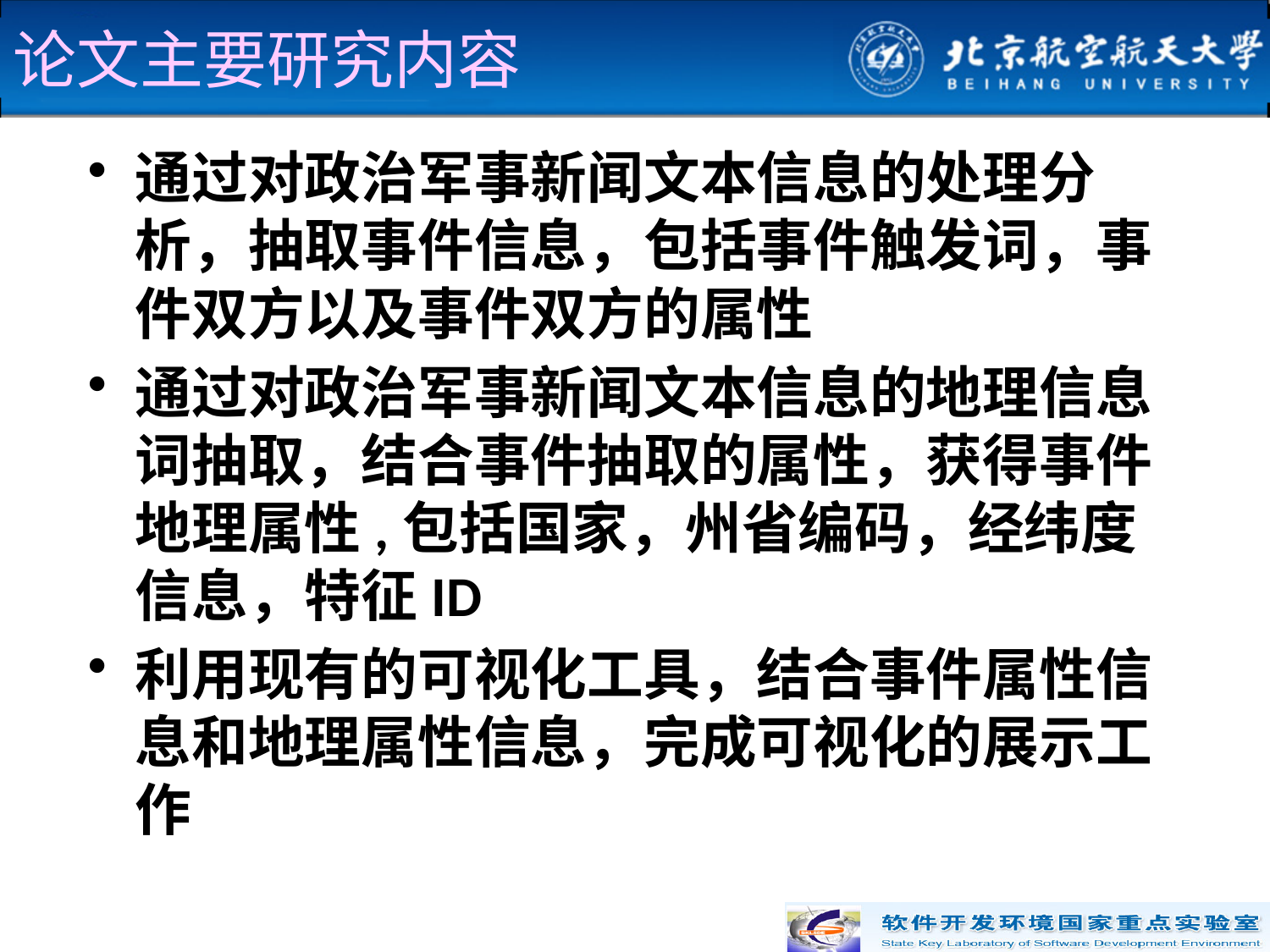

# 论文主要研究内容
通过对政治军事新闻文本信息的处理分析，抽取事件信息，包括事件触发词，事件双方以及事件双方的属性
通过对政治军事新闻文本信息的地理信息词抽取，结合事件抽取的属性，获得事件地理属性,包括国家，州省编码，经纬度信息，特征ID
利用现有的可视化工具，结合事件属性信息和地理属性信息，完成可视化的展示工作